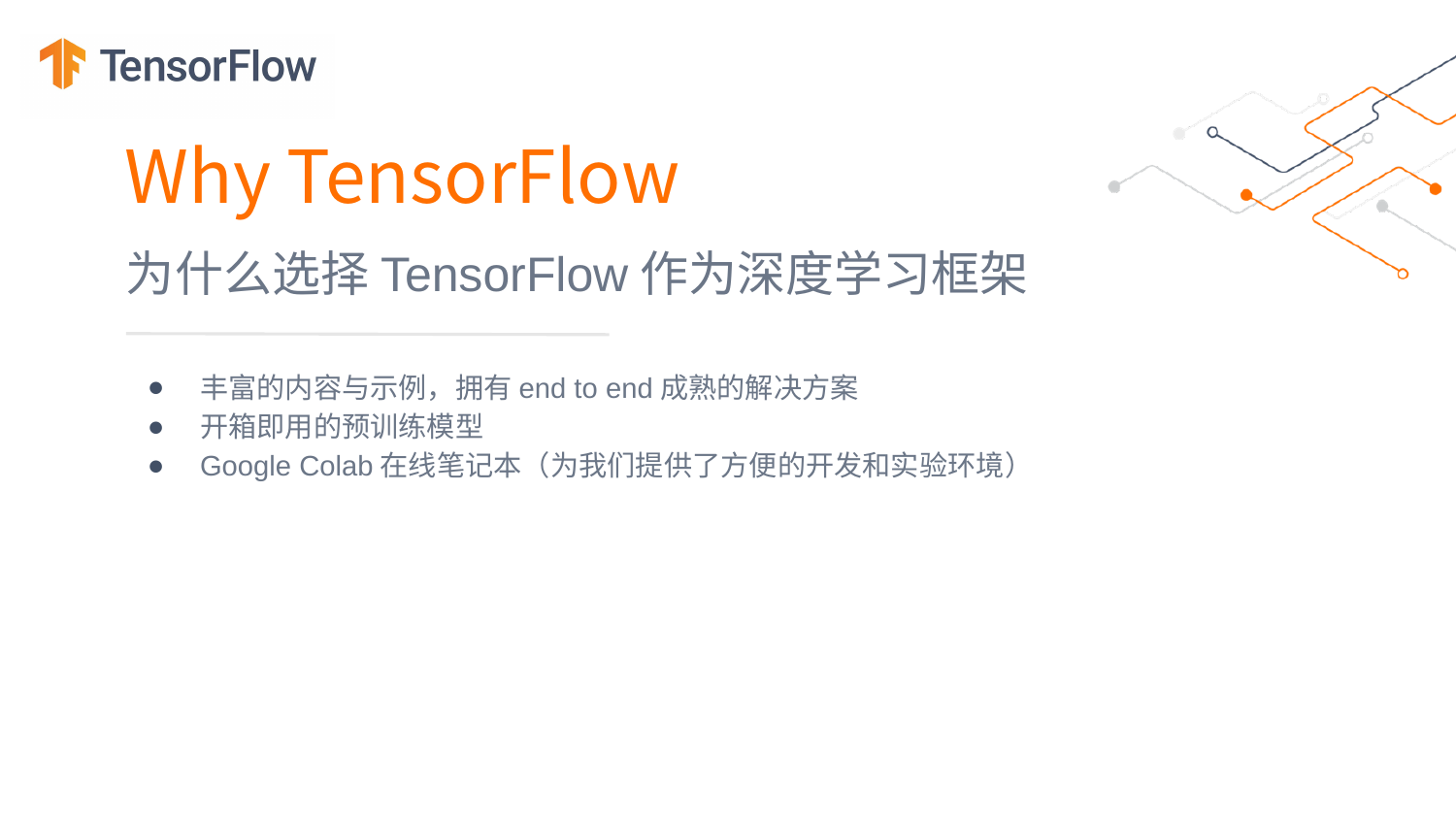

Why TensorFlow
为什么选择TensorFlow作为深度学习框架
丰富的内容与示例，拥有end to end成熟的解决方案
开箱即用的预训练模型
Google Colab在线笔记本（为我们提供了方便的开发和实验环境）